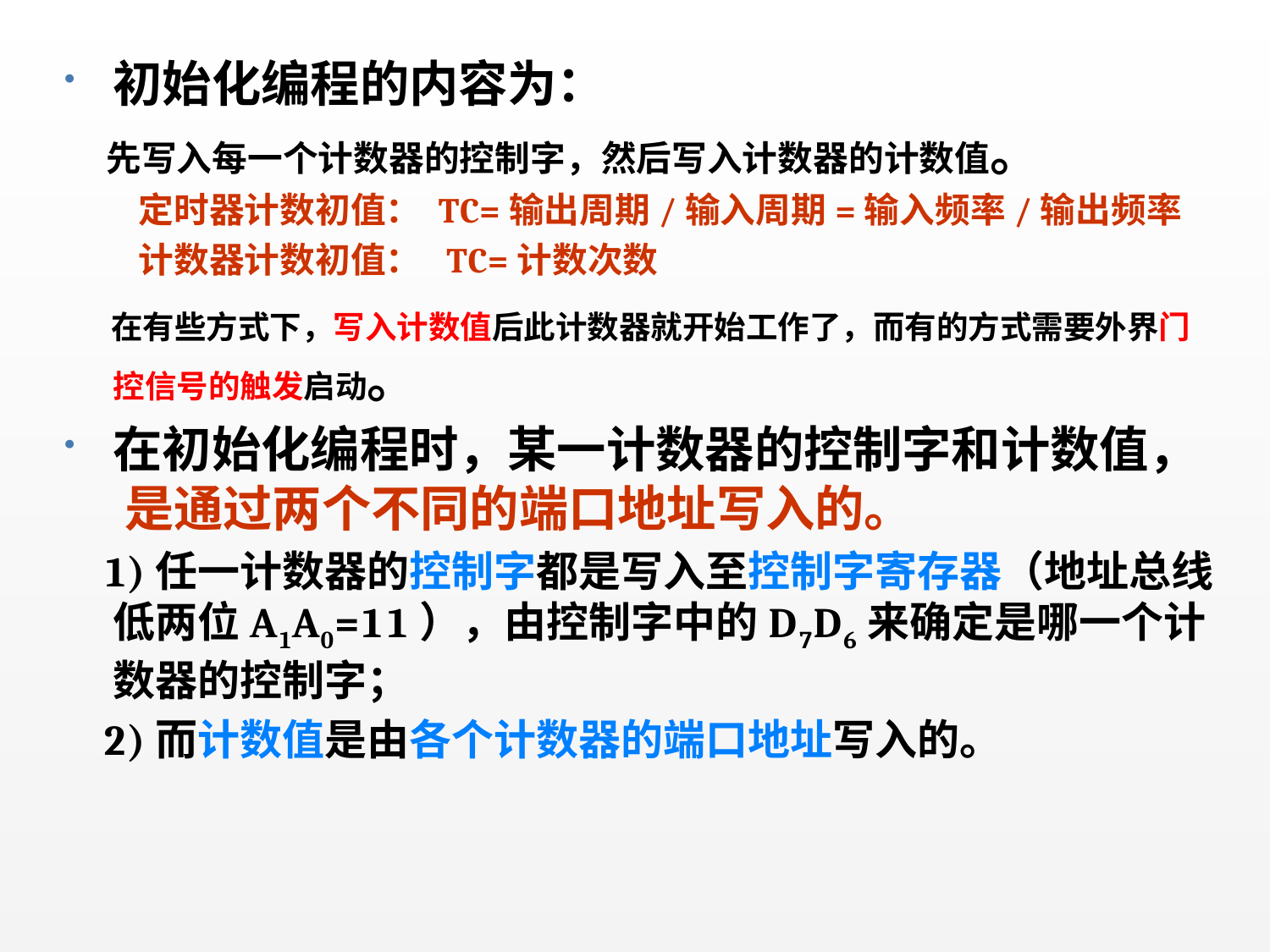

初始化编程的内容为：
    先写入每一个计数器的控制字，然后写入计数器的计数值。
        定时器计数初值： TC=输出周期/输入周期=输入频率/输出频率
        计数器计数初值：  TC=计数次数
   在有些方式下，写入计数值后此计数器就开始工作了，而有的方式需要外界门控信号的触发启动。
在初始化编程时，某一计数器的控制字和计数值，   是通过两个不同的端口地址写入的。
    1)任一计数器的控制字都是写入至控制字寄存器（地址总线低两位A1A0=11），由控制字中的D7D6来确定是哪一个计数器的控制字；
    2)而计数值是由各个计数器的端口地址写入的。